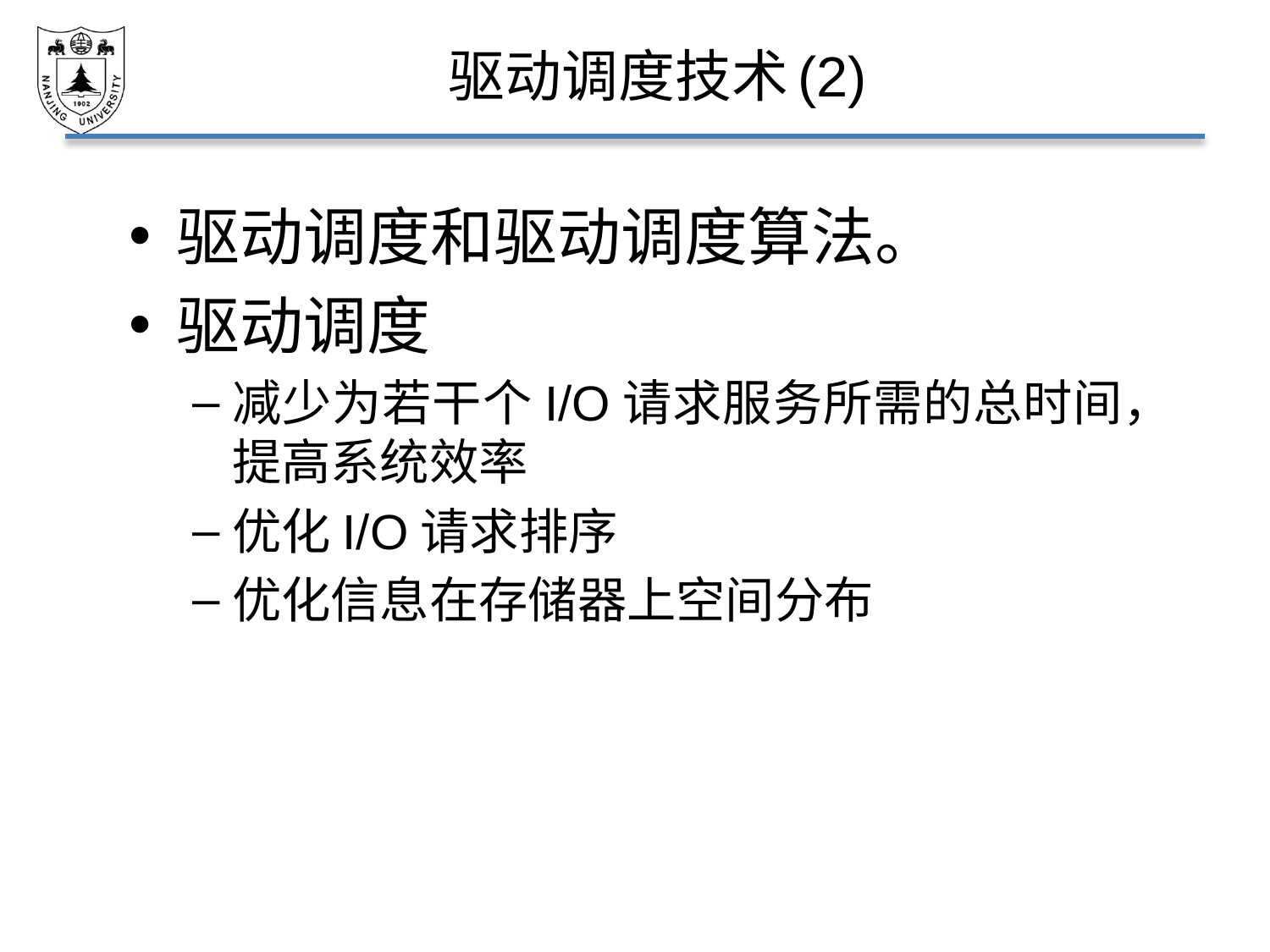

# 驱动调度技术(2)
驱动调度和驱动调度算法。
驱动调度
减少为若干个I/O请求服务所需的总时间，提高系统效率
优化I/O请求排序
优化信息在存储器上空间分布